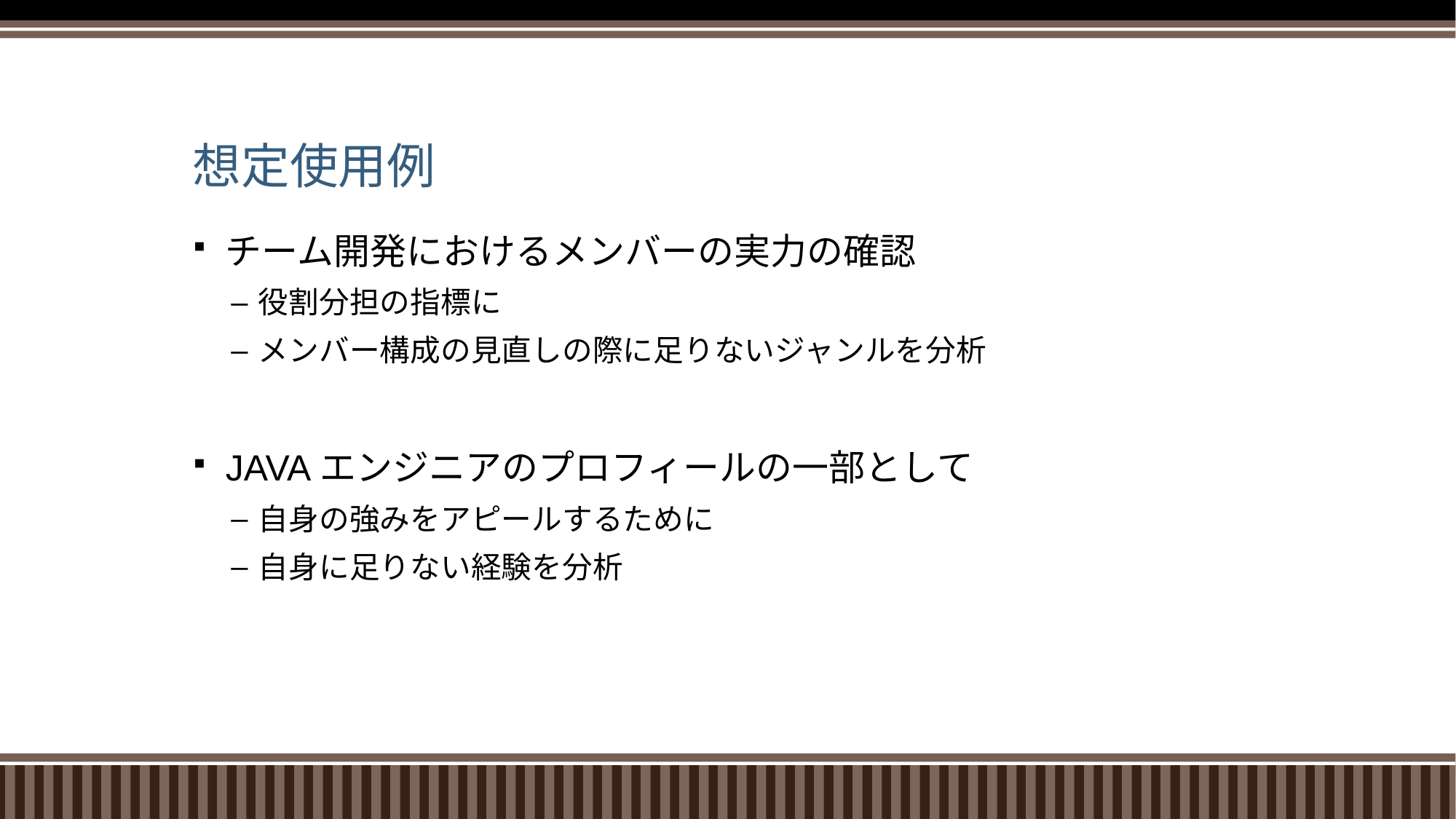

# 想定使用例
チーム開発におけるメンバーの実力の確認
役割分担の指標に
メンバー構成の見直しの際に足りないジャンルを分析

JAVAエンジニアのプロフィールの一部として
自身の強みをアピールするために
自身に足りない経験を分析